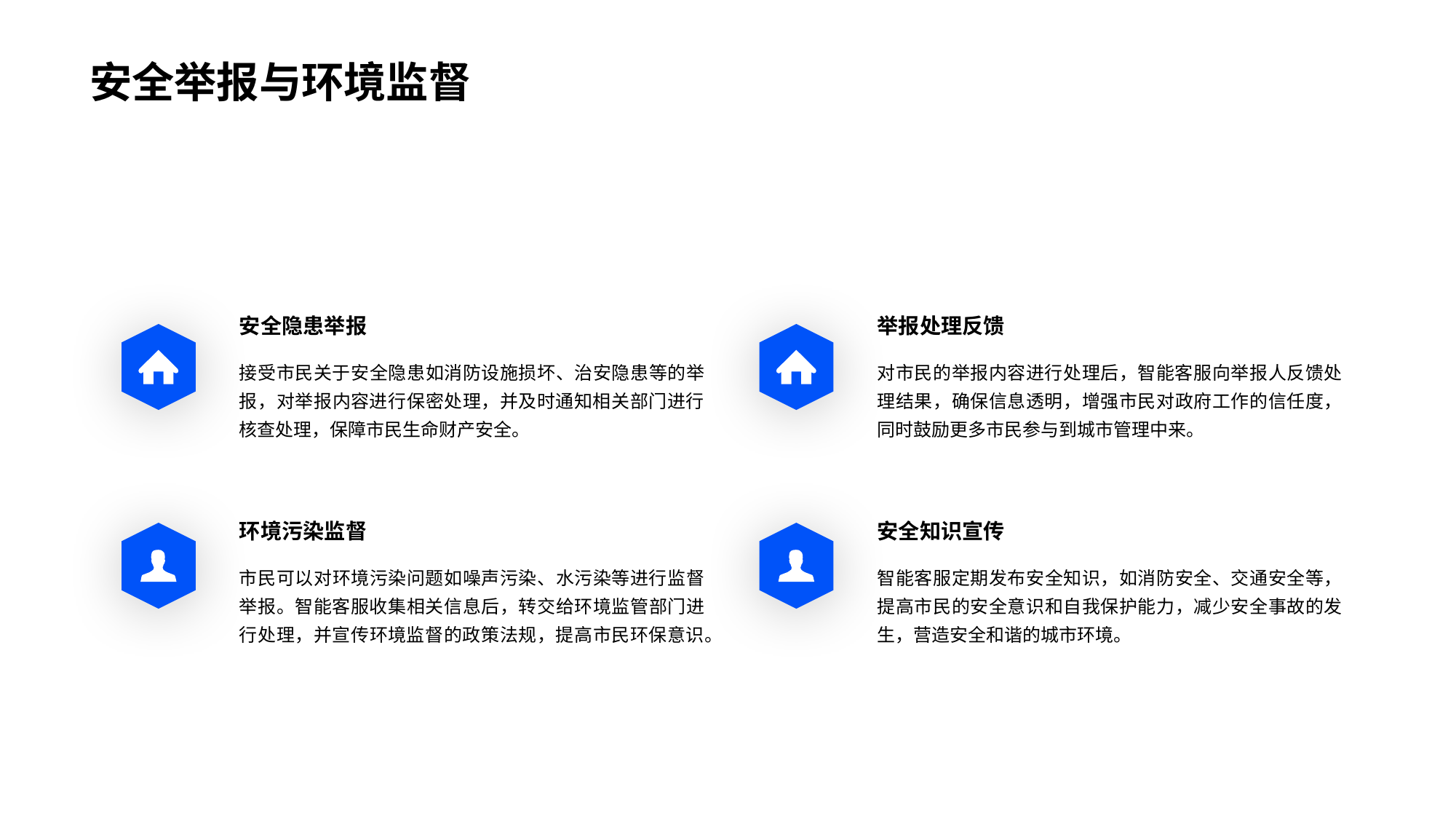

安全举报与环境监督
安全隐患举报
接受市民关于安全隐患如消防设施损坏、治安隐患等的举报，对举报内容进行保密处理，并及时通知相关部门进行核查处理，保障市民生命财产安全。
举报处理反馈
对市民的举报内容进行处理后，智能客服向举报人反馈处理结果，确保信息透明，增强市民对政府工作的信任度，同时鼓励更多市民参与到城市管理中来。
环境污染监督
市民可以对环境污染问题如噪声污染、水污染等进行监督举报。智能客服收集相关信息后，转交给环境监管部门进行处理，并宣传环境监督的政策法规，提高市民环保意识。
安全知识宣传
智能客服定期发布安全知识，如消防安全、交通安全等，提高市民的安全意识和自我保护能力，减少安全事故的发生，营造安全和谐的城市环境。